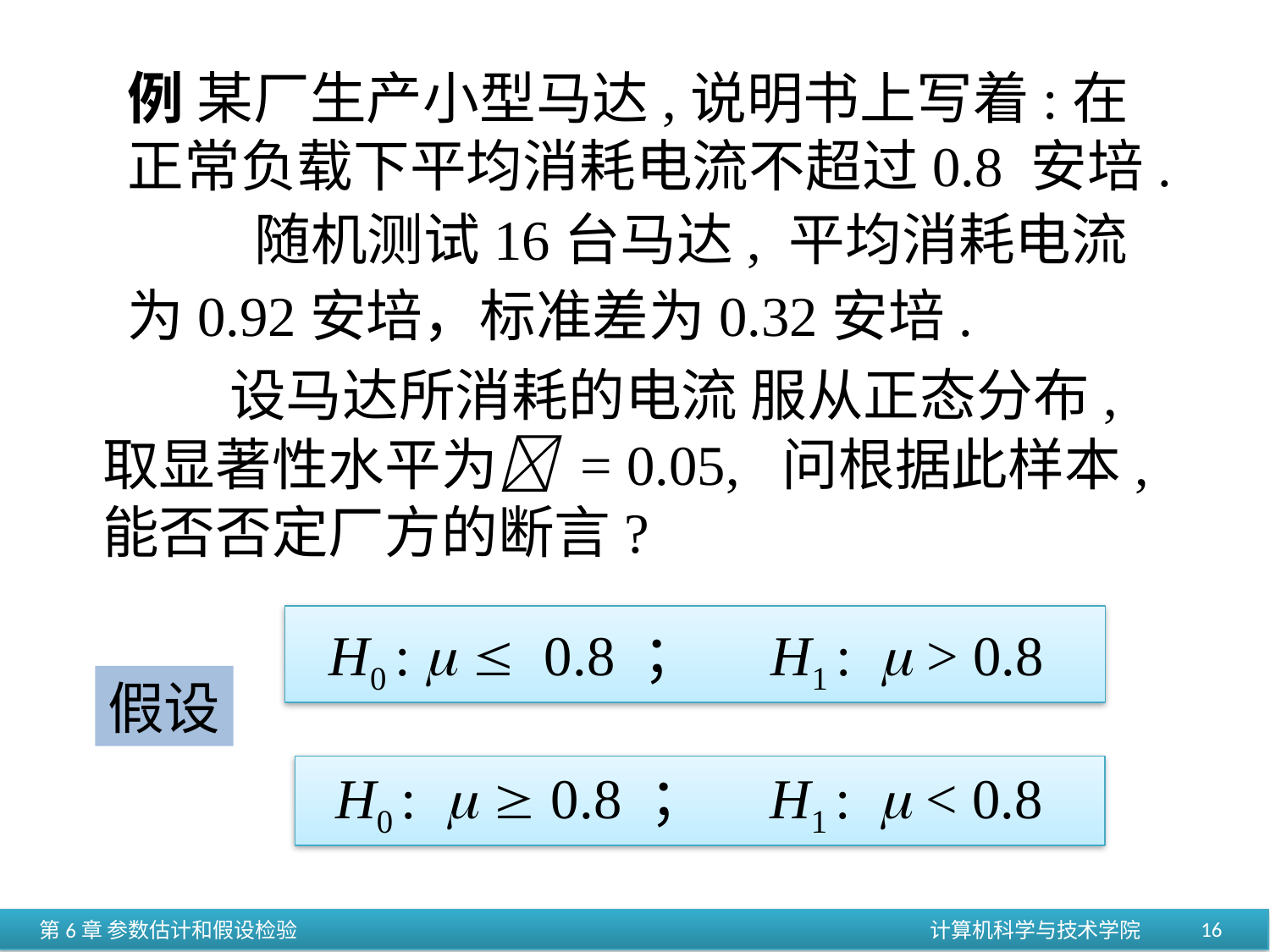

例 某厂生产小型马达,说明书上写着:在正常负载下平均消耗电流不超过0.8 安培.
　　随机测试16台马达, 平均消耗电流为0.92安培，标准差为0.32安培.
　　设马达所消耗的电流 服从正态分布,
取显著性水平为α = 0.05,  问根据此样本,
能否否定厂方的断言?
  H0 : μ ≤  0.8 ；        H1 :  μ > 0.8
假设
  H0 :  μ ≥ 0.8 ；       H1 :  μ < 0.8